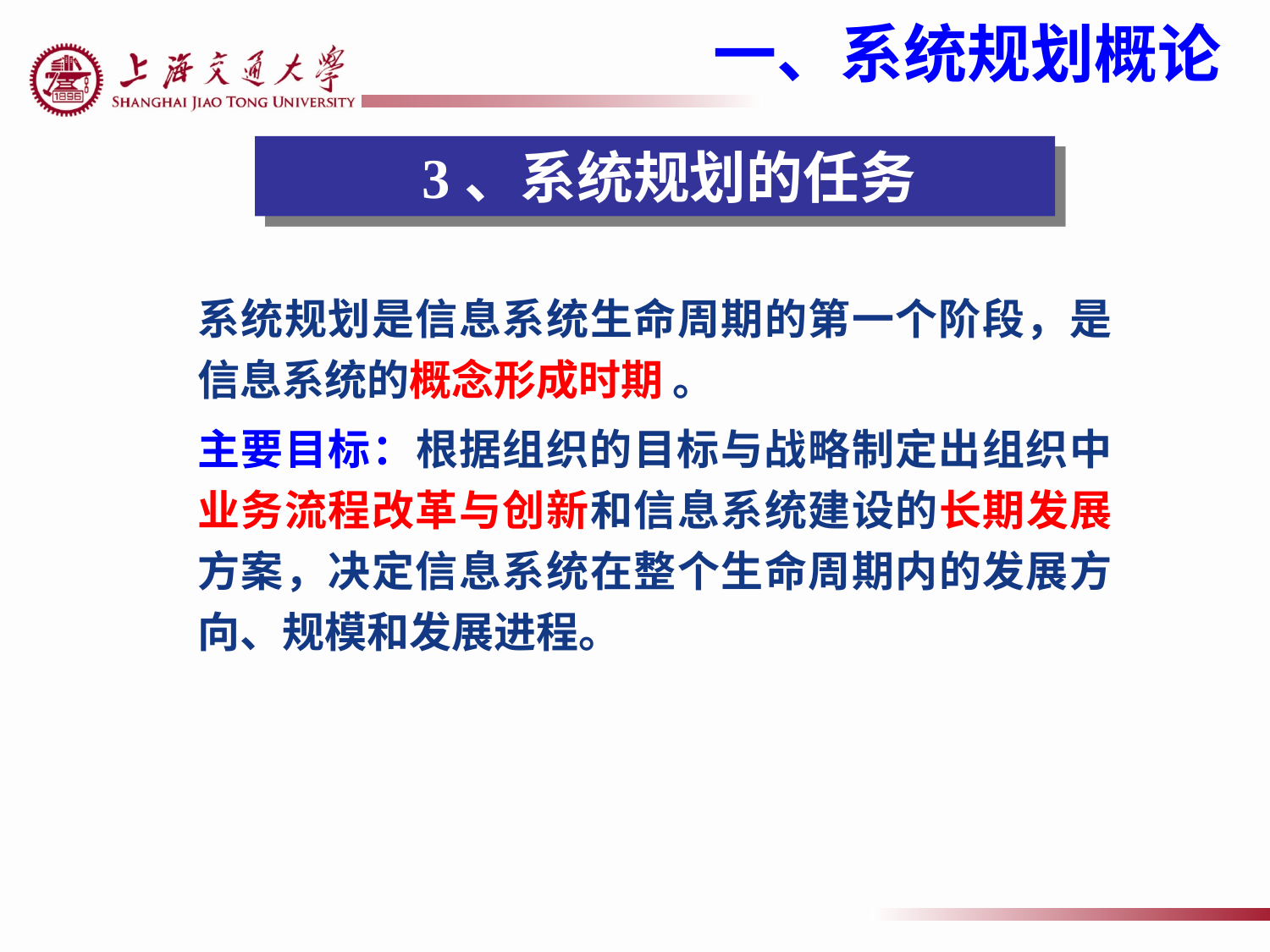

一、系统规划概论
  3、系统规划的任务
系统规划是信息系统生命周期的第一个阶段，是信息系统的概念形成时期 。
主要目标：根据组织的目标与战略制定出组织中业务流程改革与创新和信息系统建设的长期发展方案，决定信息系统在整个生命周期内的发展方向、规模和发展进程。